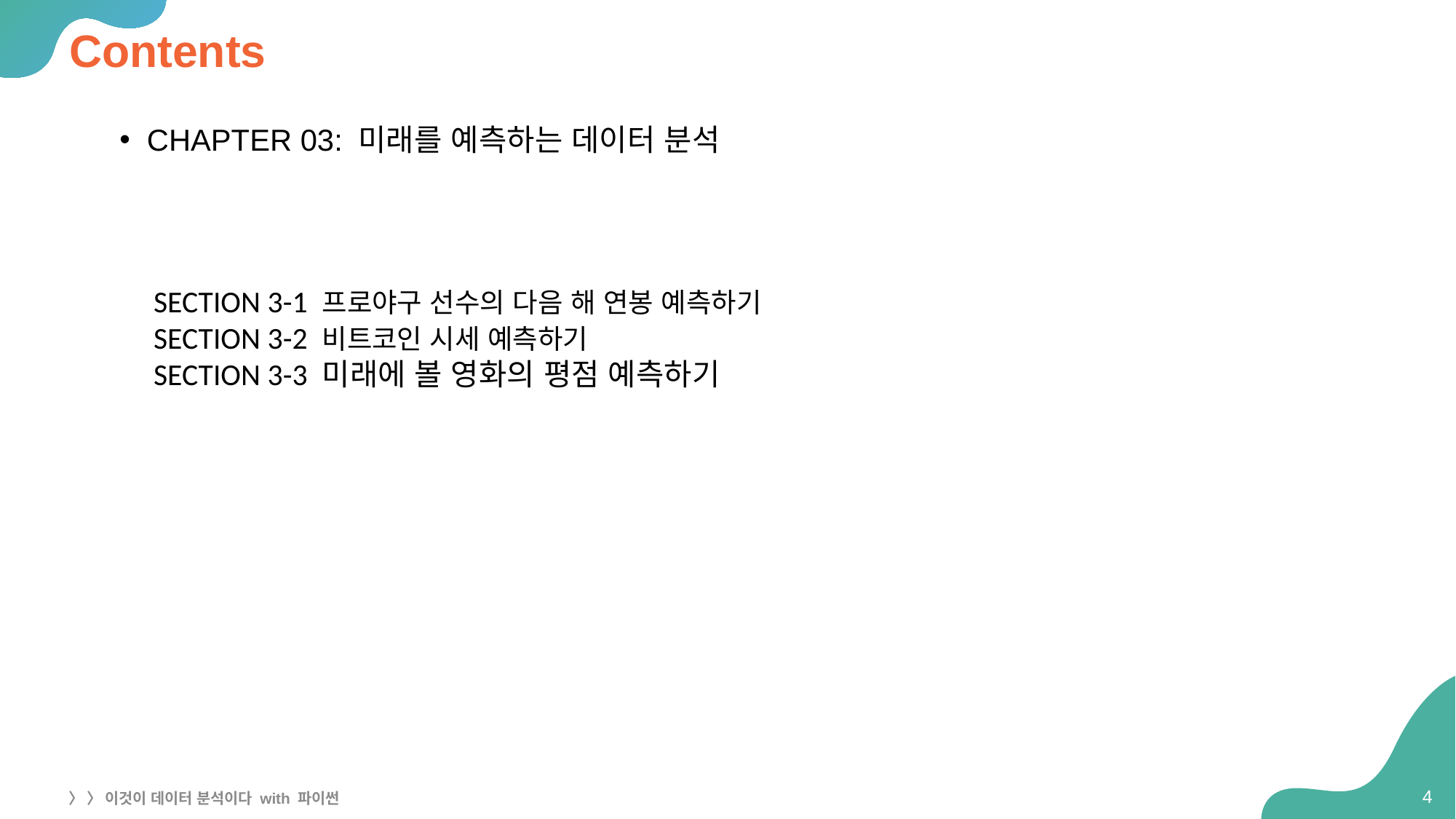

# Contents
CHAPTER 03: 미래를 예측하는 데이터 분석

SECTION 3-1 프로야구 선수의 다음 해 연봉 예측하기
SECTION 3-2 비트코인 시세 예측하기
SECTION 3-3 미래에 볼 영화의 평점 예측하기
4
〉 〉 이것이 데이터 분석이다 with 파이썬